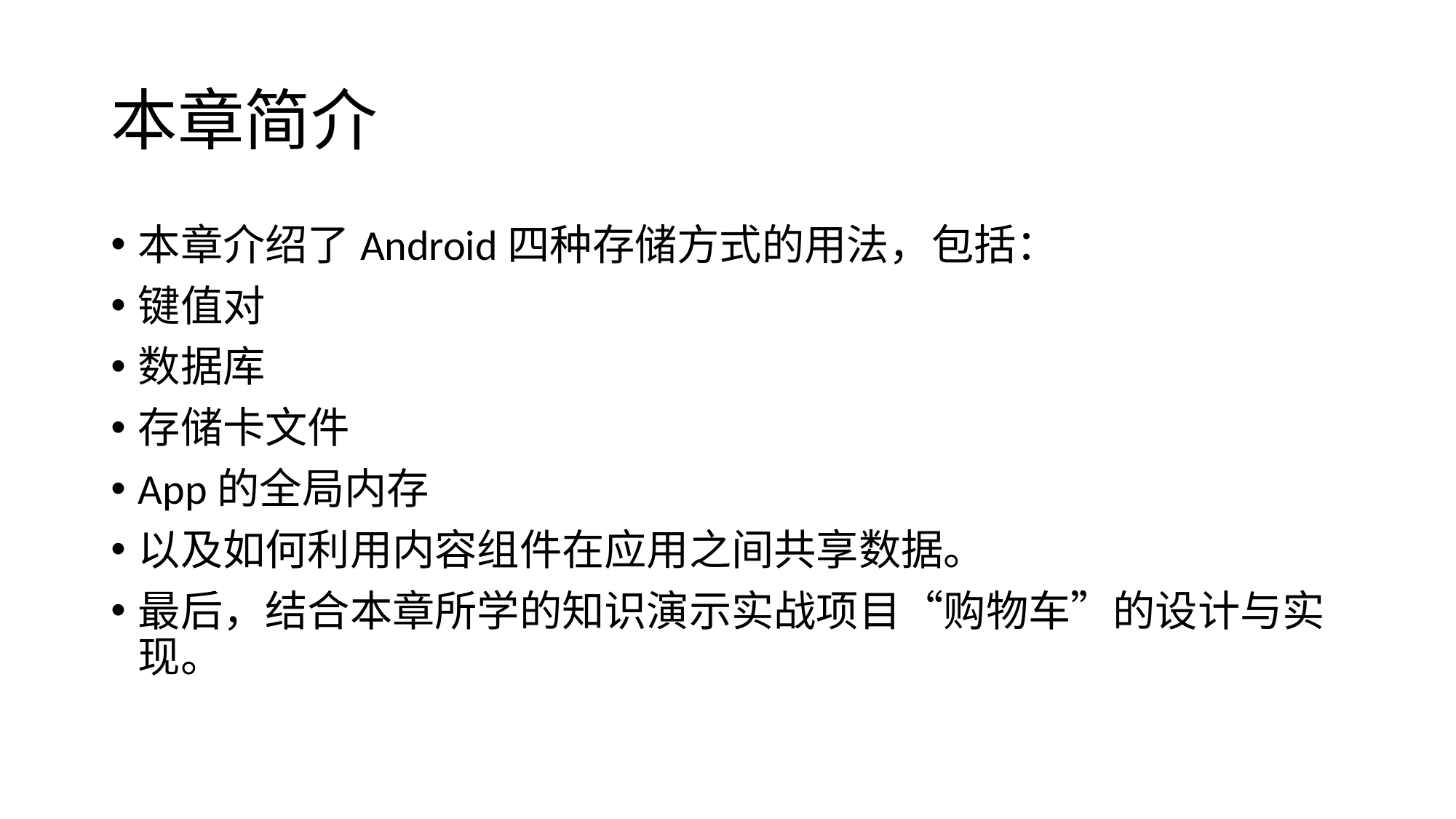

# 本章简介
本章介绍了Android四种存储方式的用法，包括：
键值对
数据库
存储卡文件
App的全局内存
以及如何利用内容组件在应用之间共享数据。
最后，结合本章所学的知识演示实战项目“购物车”的设计与实现。